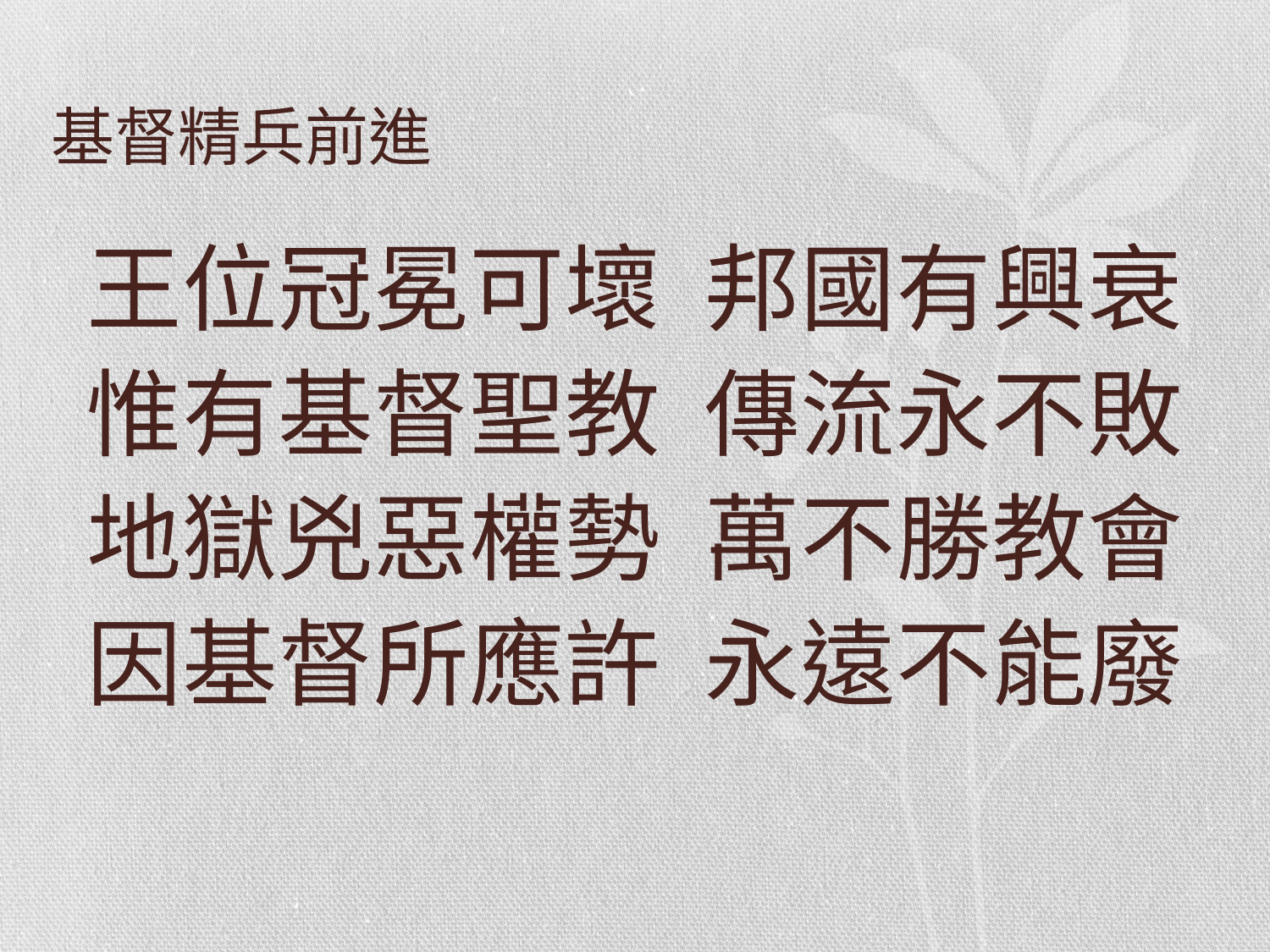

# 基督精兵前進
王位冠冕可壞  邦國有興衰
惟有基督聖教  傳流永不敗
地獄兇惡權勢  萬不勝教會
因基督所應許  永遠不能廢